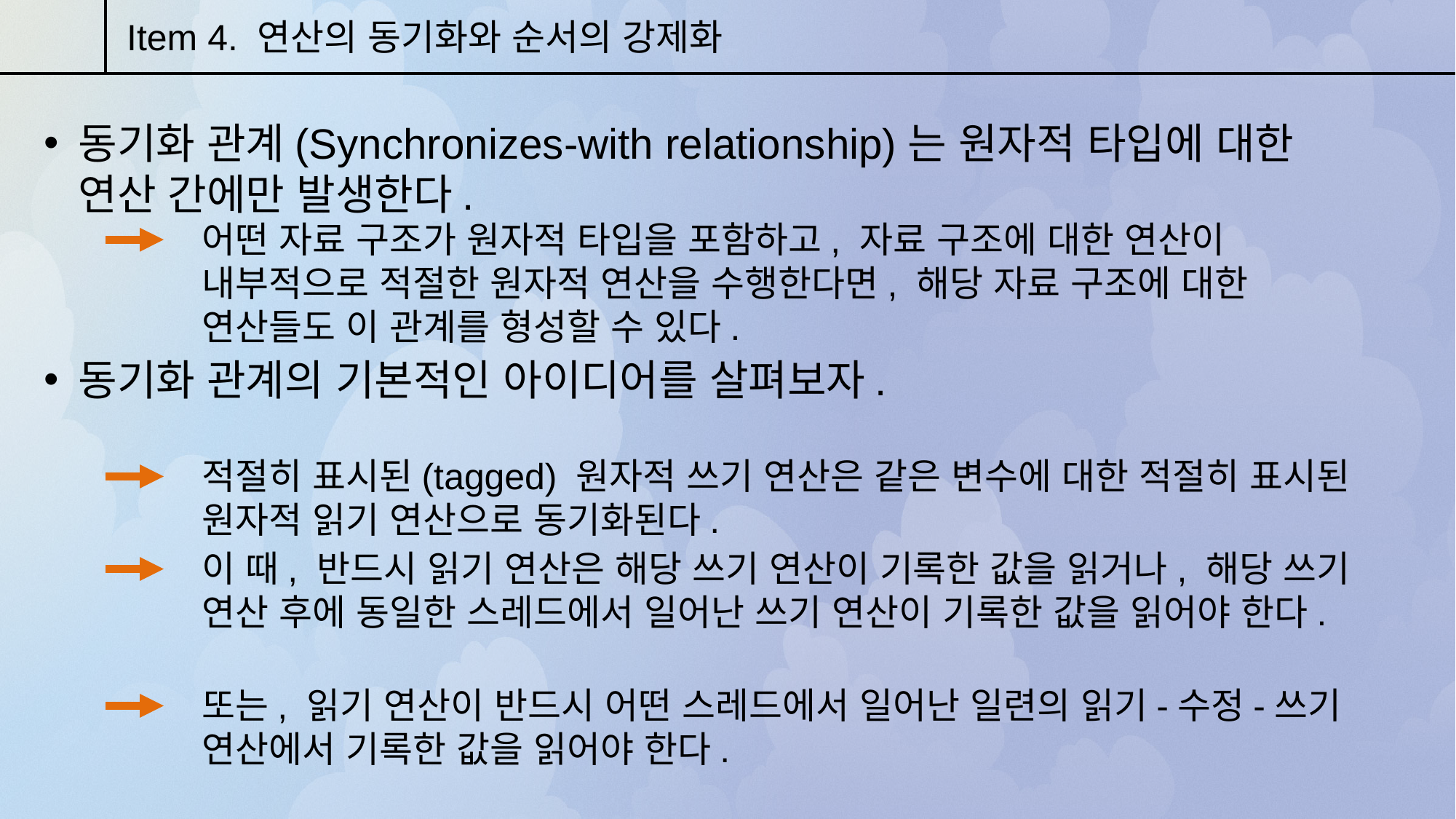

Item 4. 연산의 동기화와 순서의 강제화
동기화 관계(Synchronizes-with relationship)는 원자적 타입에 대한 연산 간에만 발생한다.
어떤 자료 구조가 원자적 타입을 포함하고, 자료 구조에 대한 연산이 내부적으로 적절한 원자적 연산을 수행한다면, 해당 자료 구조에 대한 연산들도 이 관계를 형성할 수 있다.
동기화 관계의 기본적인 아이디어를 살펴보자.
적절히 표시된(tagged) 원자적 쓰기 연산은 같은 변수에 대한 적절히 표시된 원자적 읽기 연산으로 동기화된다.
이 때, 반드시 읽기 연산은 해당 쓰기 연산이 기록한 값을 읽거나, 해당 쓰기 연산 후에 동일한 스레드에서 일어난 쓰기 연산이 기록한 값을 읽어야 한다.
또는, 읽기 연산이 반드시 어떤 스레드에서 일어난 일련의 읽기-수정-쓰기 연산에서 기록한 값을 읽어야 한다.